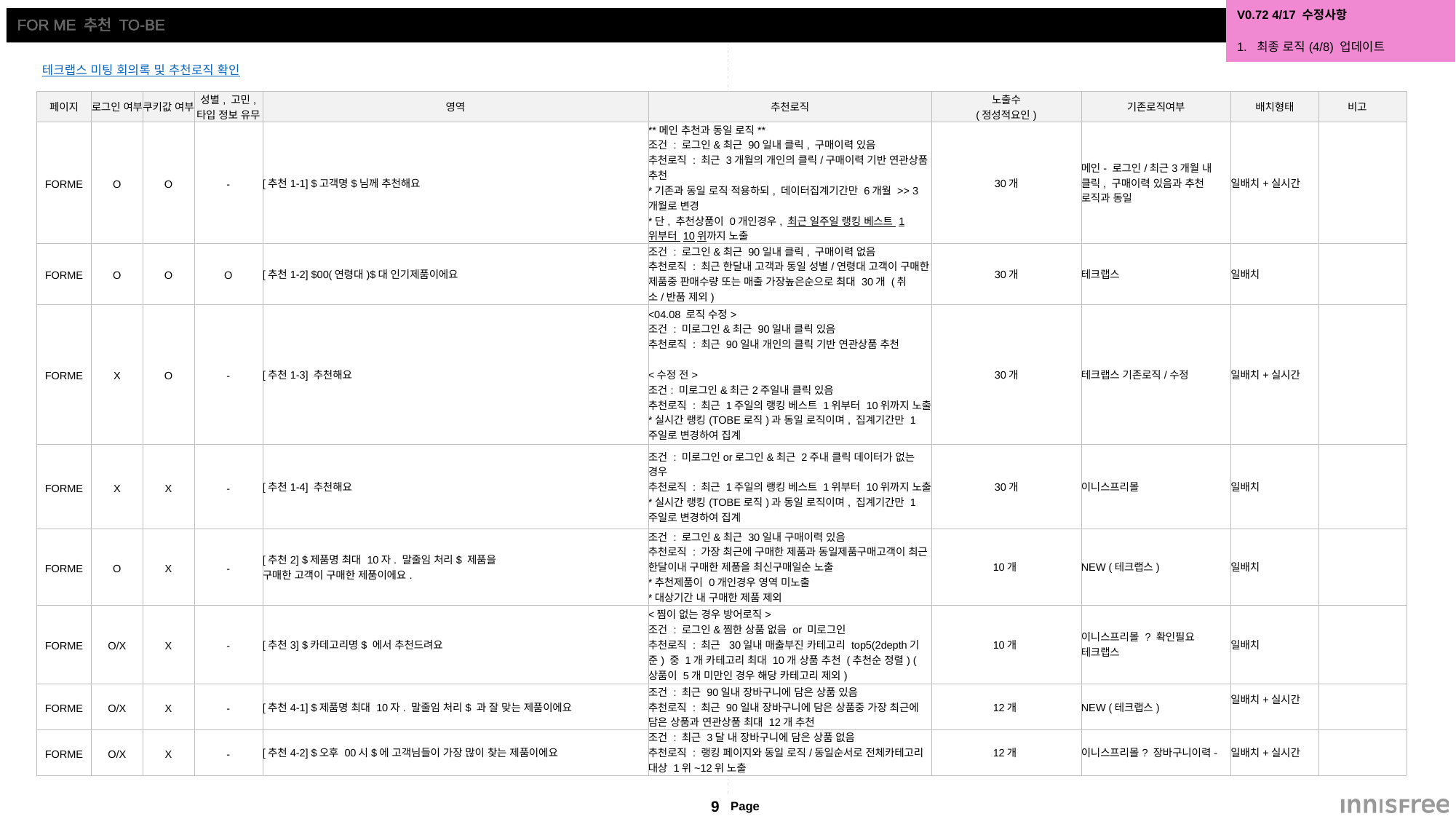

| V0.72 4/17 수정사항 |
| --- |
| 1. 최종 로직(4/8) 업데이트 |
# FOR ME 추천 TO-BE
테크랩스 미팅 회의록 및 추천로직 확인
| 페이지 | 로그인 여부 | 쿠키값 여부 | 성별, 고민, 타입 정보 유무 | 영역 | 추천로직 | 노출수 (정성적요인) | 기존로직여부 | 배치형태 | 비고 |
| --- | --- | --- | --- | --- | --- | --- | --- | --- | --- |
| FORME | O | O | - | [추천1-1] $고객명$님께 추천해요 | \*\*메인 추천과 동일 로직\*\* 조건 : 로그인&최근 90일내 클릭, 구매이력 있음 추천로직 : 최근 3개월의 개인의 클릭/구매이력 기반 연관상품 추천 \*기존과 동일 로직 적용하되, 데이터집계기간만 6개월 >> 3개월로 변경 \*단, 추천상품이 0개인경우, 최근 일주일 랭킹 베스트 1위부터 10위까지 노출 | 30개 | 메인- 로그인/최근3개월 내 클릭, 구매이력 있음과 추천 로직과 동일 | 일배치+실시간 |  |
| FORME | O | O | O | [추천1-2] $00(연령대)$대 인기제품이에요 | 조건 : 로그인&최근 90일내 클릭, 구매이력 없음 추천로직 : 최근 한달내 고객과 동일 성별/연령대 고객이 구매한 제품중 판매수량 또는 매출 가장높은순으로 최대 30개 (취소/반품 제외) | 30개 | 테크랩스 | 일배치 |  |
| FORME | X | O | - | [추천1-3] 추천해요 | <04.08 로직 수정> 조건 : 미로그인&최근 90일내 클릭 있음 추천로직 : 최근 90일내 개인의 클릭 기반 연관상품 추천 <수정 전> 조건: 미로그인&최근2주일내 클릭 있음 추천로직 : 최근 1주일의 랭킹 베스트 1위부터 10위까지 노출 \*실시간 랭킹(TOBE로직)과 동일 로직이며, 집계기간만 1주일로 변경하여 집계 | 30개 | 테크랩스 기존로직/수정 | 일배치+실시간 |  |
| FORME | X | X | - | [추천1-4] 추천해요 | 조건 : 미로그인or로그인&최근 2주내 클릭 데이터가 없는 경우 추천로직 : 최근 1주일의 랭킹 베스트 1위부터 10위까지 노출 \*실시간 랭킹(TOBE로직)과 동일 로직이며, 집계기간만 1주일로 변경하여 집계 | 30개 | 이니스프리몰 | 일배치 |  |
| FORME | O | X | - | [추천2] $제품명 최대 10자. 말줄임 처리$ 제품을 구매한 고객이 구매한 제품이에요. | 조건 : 로그인&최근 30일내 구매이력 있음 추천로직 : 가장 최근에 구매한 제품과 동일제품구매고객이 최근 한달이내 구매한 제품을 최신구매일순 노출 \*추천제품이 0개인경우 영역 미노출 \*대상기간 내 구매한 제품 제외 | 10개 | NEW (테크랩스) | 일배치 |  |
| FORME | O/X | X | - | [추천3] $카데고리명$ 에서 추천드려요 | <찜이 없는 경우 방어로직> 조건 : 로그인&찜한 상품 없음 or 미로그인 추천로직 : 최근 30일내 매출부진 카테고리 top5(2depth기준) 중 1개 카테고리 최대 10개 상품 추천 (추천순 정렬) (상품이 5개 미만인 경우 해당 카테고리 제외) | 10개 | 이니스프리몰 ? 확인필요 테크랩스 | 일배치 |  |
| FORME | O/X | X | - | [추천4-1] $제품명 최대 10자. 말줄임 처리$ 과 잘 맞는 제품이에요 | 조건 : 최근 90일내 장바구니에 담은 상품 있음 추천로직 : 최근 90일내 장바구니에 담은 상품중 가장 최근에 담은 상품과 연관상품 최대 12개 추천 | 12개 | NEW (테크랩스) | 일배치+실시간 |  |
| FORME | O/X | X | - | [추천4-2] $오후 00시$에 고객님들이 가장 많이 찾는 제품이에요 | 조건 : 최근 3달 내 장바구니에 담은 상품 없음 추천로직 : 랭킹 페이지와 동일 로직/동일순서로 전체카테고리 대상 1위~12위 노출 | 12개 | 이니스프리몰? 장바구니이력- | 일배치+실시간 |  |